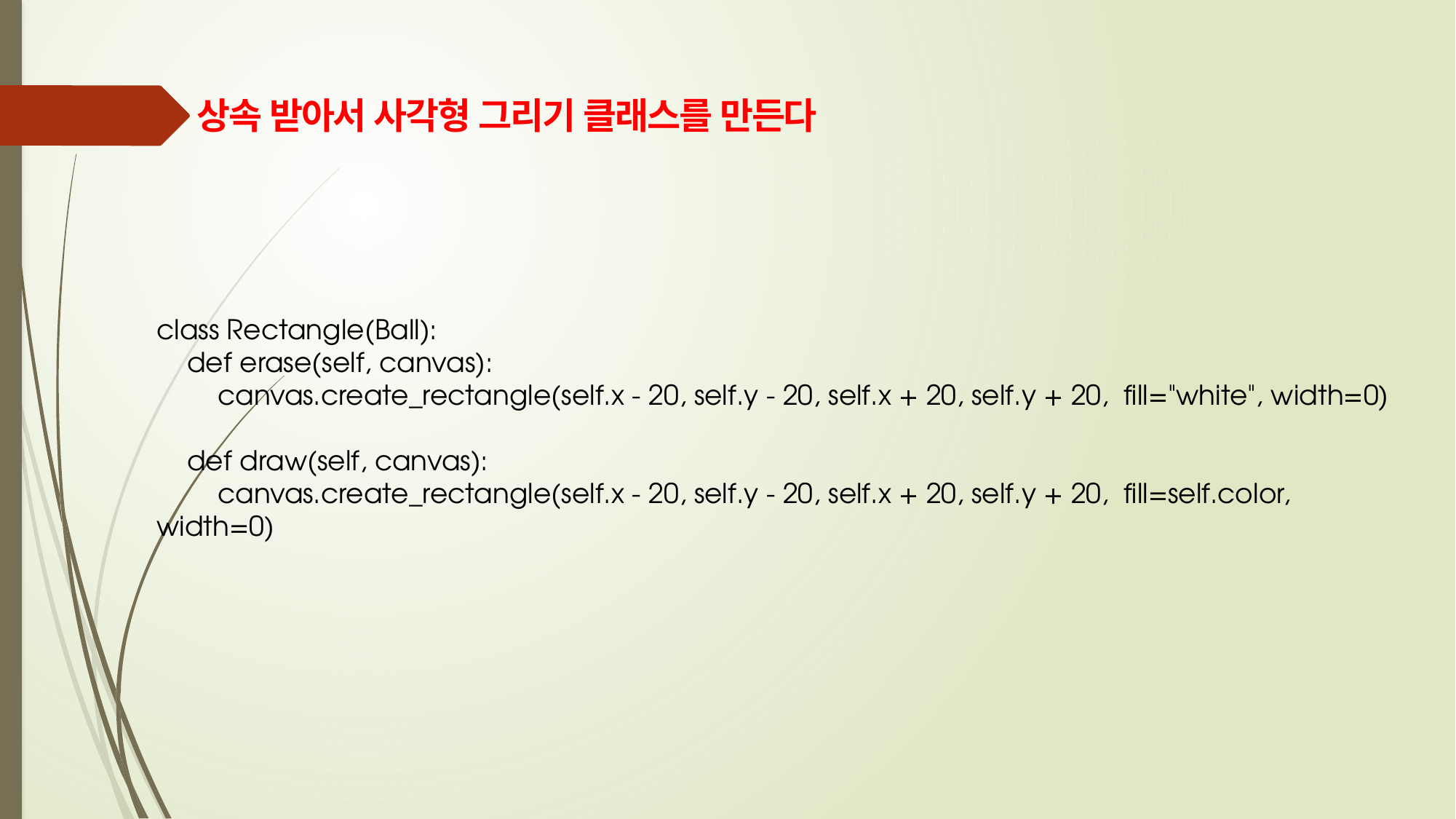

상속 받아서 사각형 그리기 클래스를 만든다
class Rectangle(Ball):
    def erase(self, canvas):
        canvas.create_rectangle(self.x - 20, self.y - 20, self.x + 20, self.y + 20,  fill="white", width=0)

    def draw(self, canvas):
        canvas.create_rectangle(self.x - 20, self.y - 20, self.x + 20, self.y + 20,  fill=self.color, width=0)